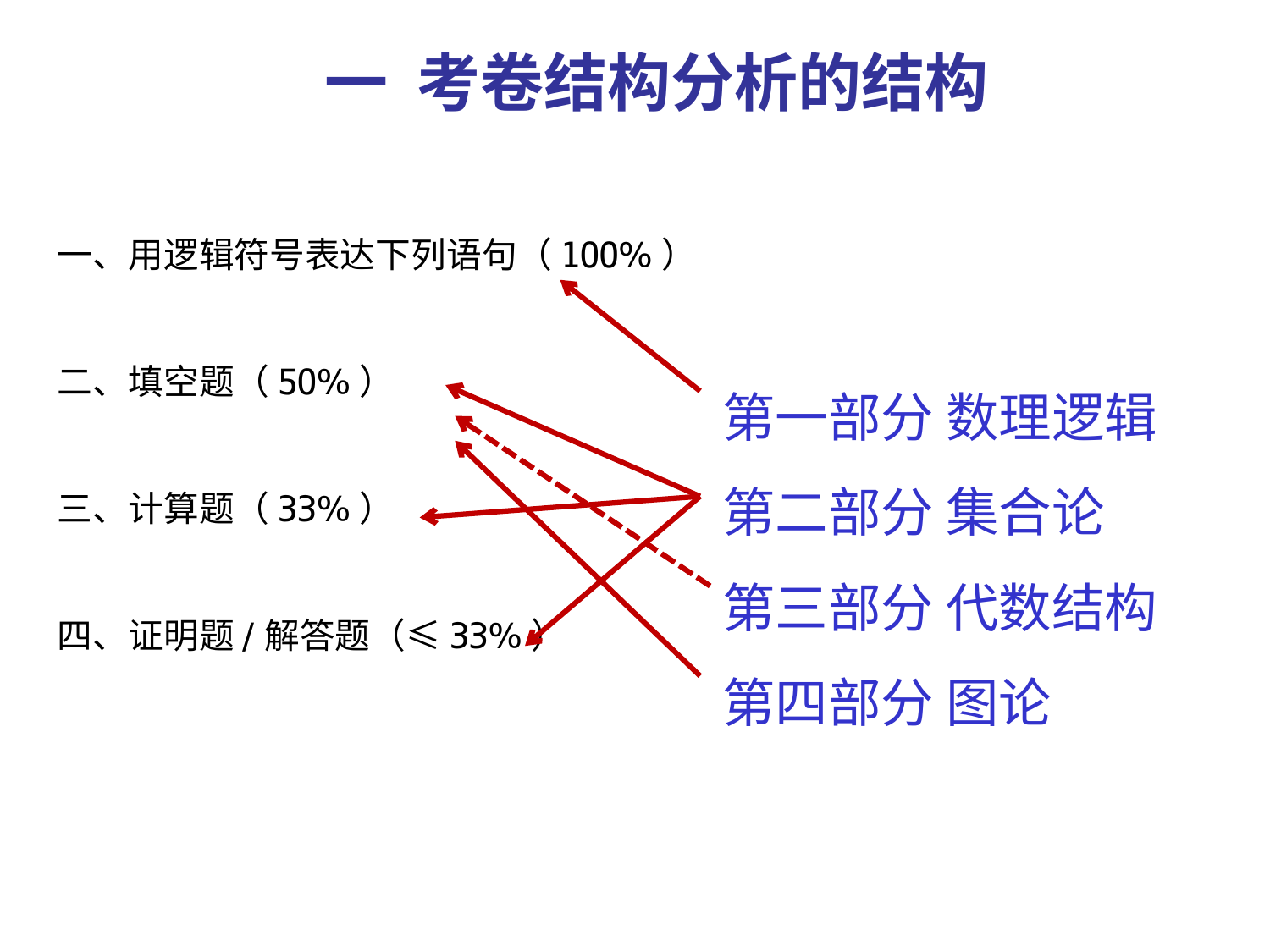

一  考卷结构分析的结构
一、用逻辑符号表达下列语句（100%）

二、填空题（50%）

三、计算题（33%）

四、证明题/解答题（≤33%）

第一部分 数理逻辑
第二部分 集合论
第三部分 代数结构
第四部分 图论